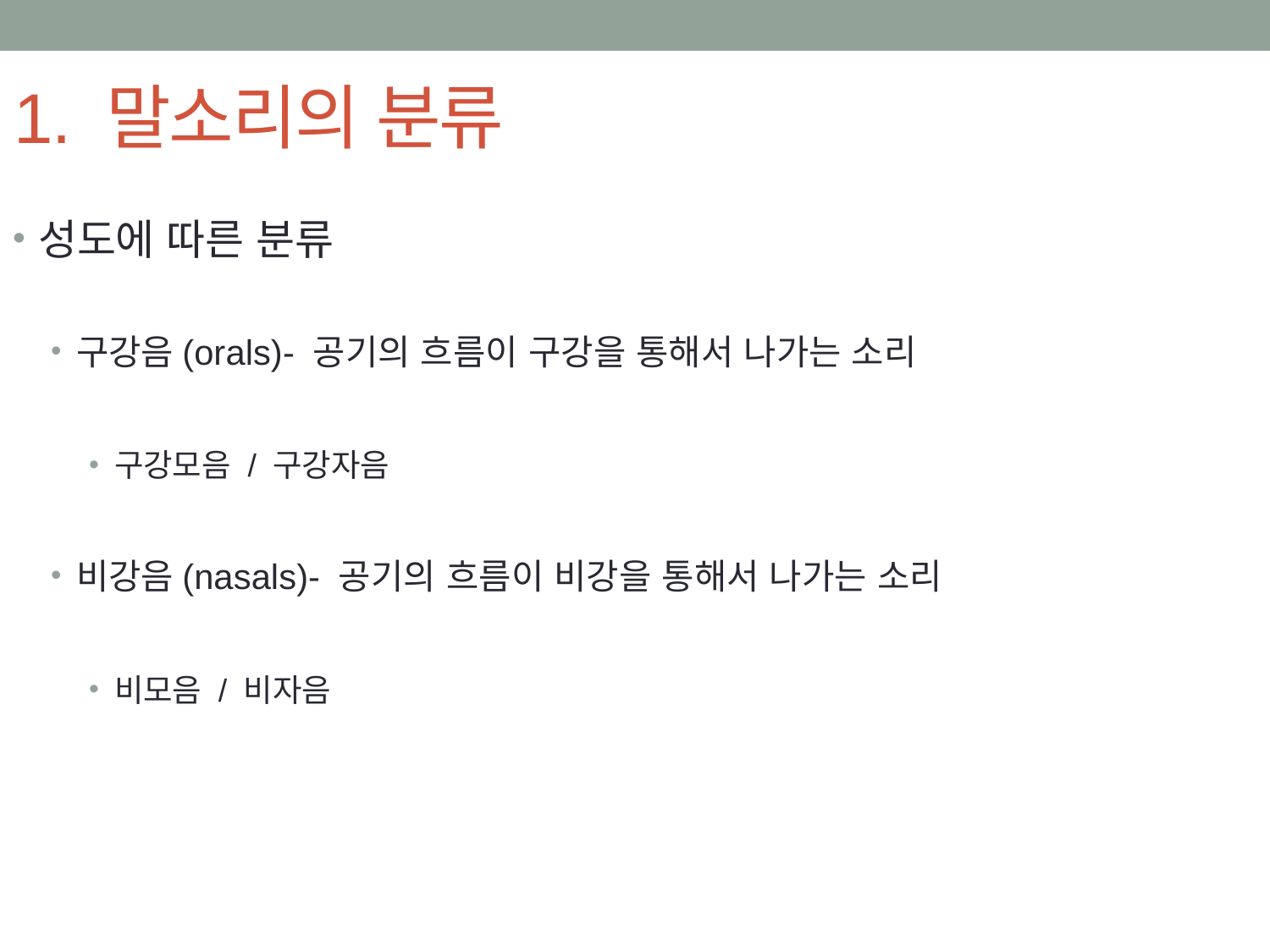

# 1. 말소리의 분류
성도에 따른 분류

구강음(orals)- 공기의 흐름이 구강을 통해서 나가는 소리

구강모음 / 구강자음

비강음(nasals)- 공기의 흐름이 비강을 통해서 나가는 소리

비모음 / 비자음